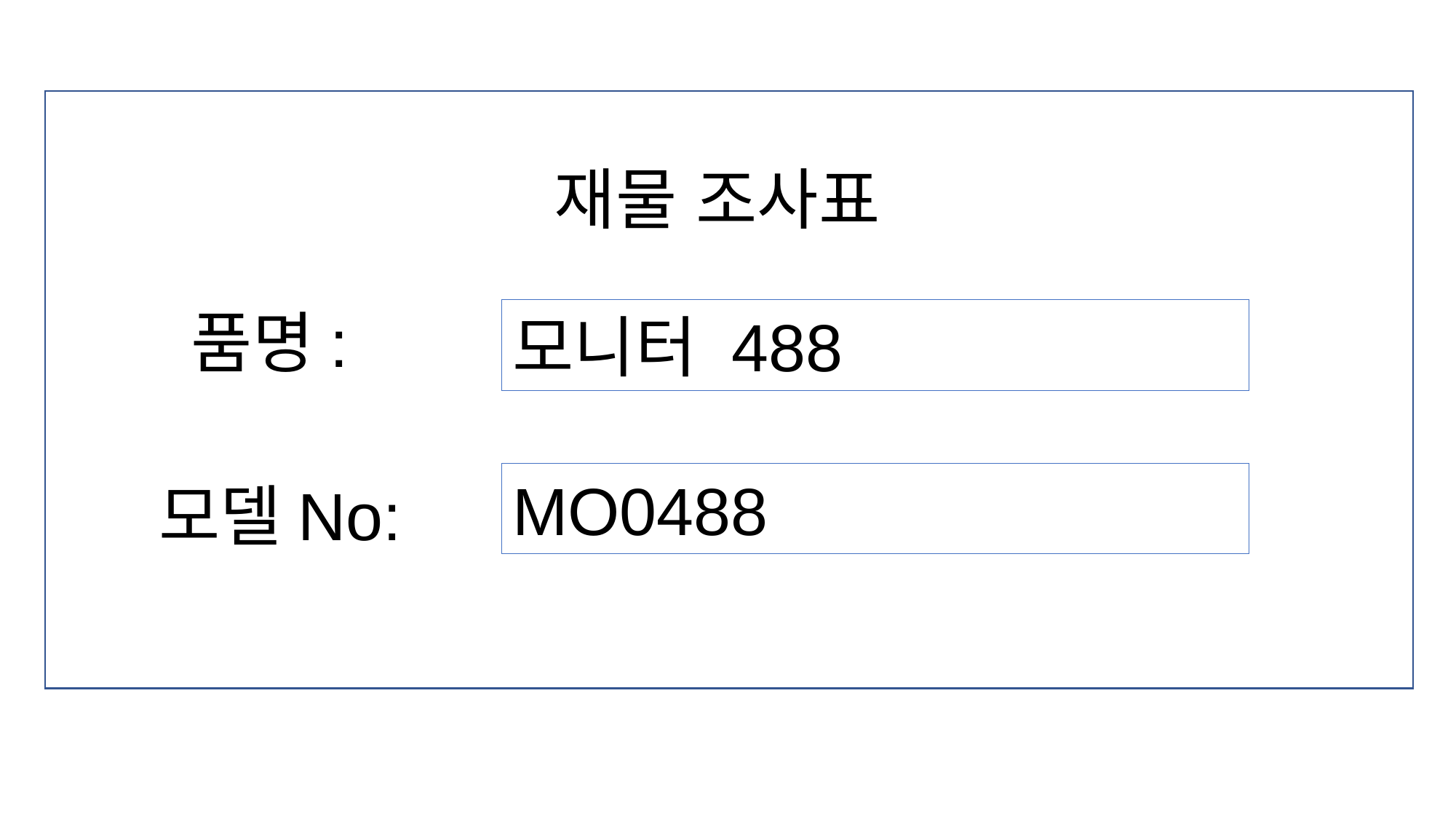

재물 조사표
품명:
모니터 488
MO0488
모델No: